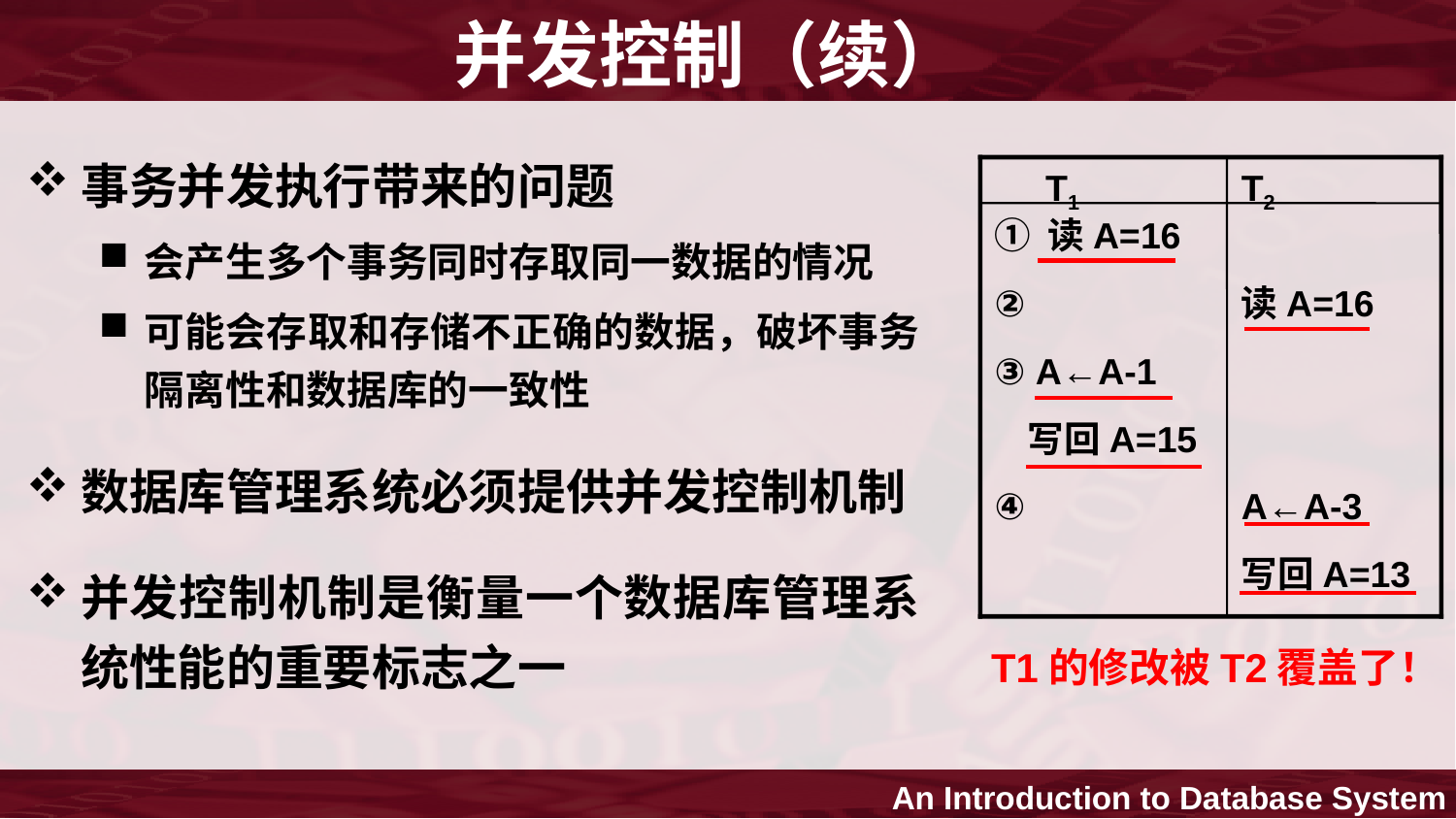

并发控制（续）
事务并发执行带来的问题
会产生多个事务同时存取同一数据的情况
可能会存取和存储不正确的数据，破坏事务隔离性和数据库的一致性
数据库管理系统必须提供并发控制机制
并发控制机制是衡量一个数据库管理系统性能的重要标志之一

     T1

T2

① 读A=16
②
③ A←A-1
   写回A=15
④

读A=16

A←A-3
写回A=13

T1的修改被T2覆盖了！